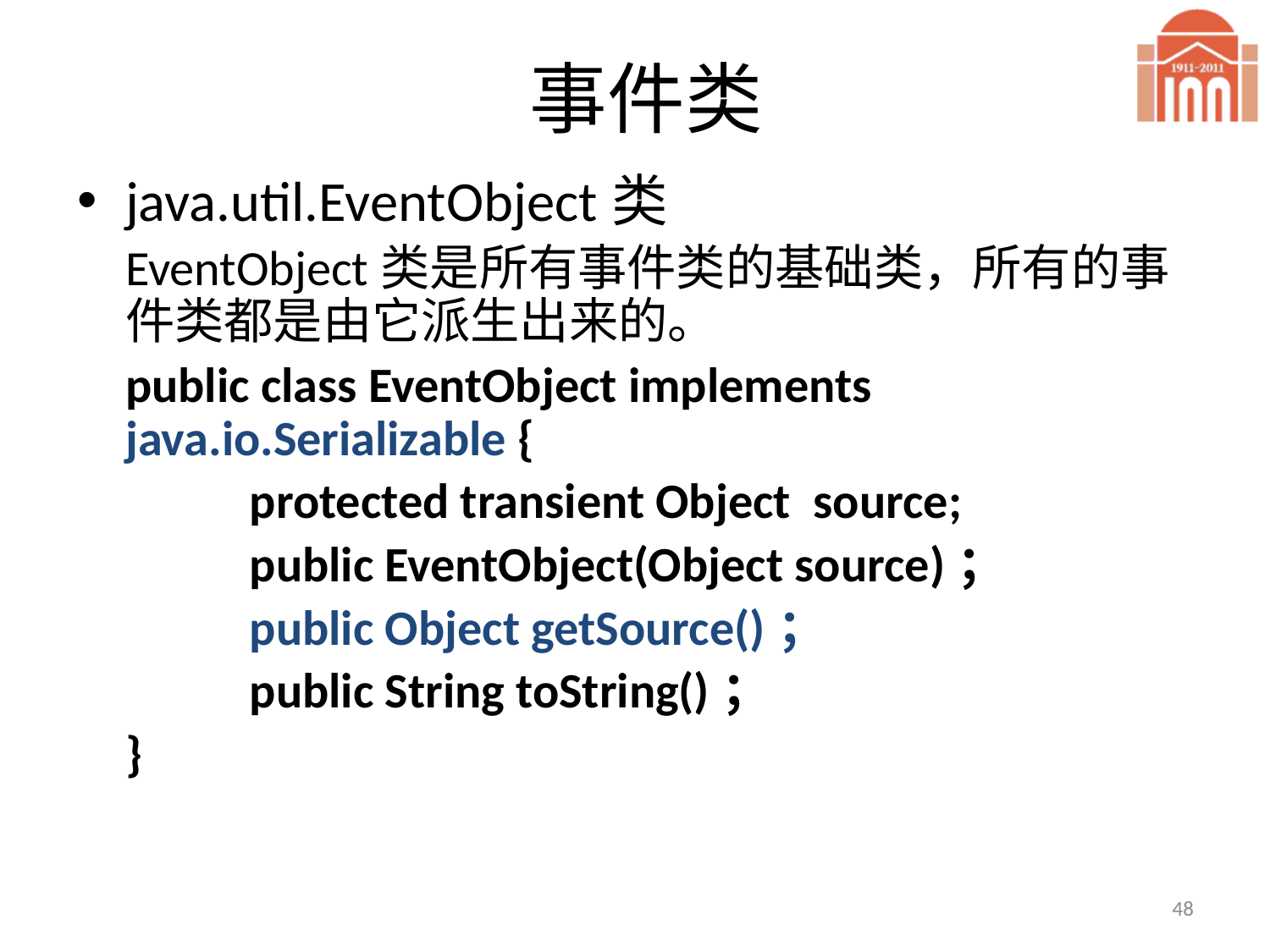

# 事件类
java.util.EventObject类
	EventObject类是所有事件类的基础类，所有的事件类都是由它派生出来的。
	public class EventObject implements java.io.Serializable {
    protected transient Object  source;
    public EventObject(Object source)；
    public Object getSource()；
    public String toString()；
	}

48